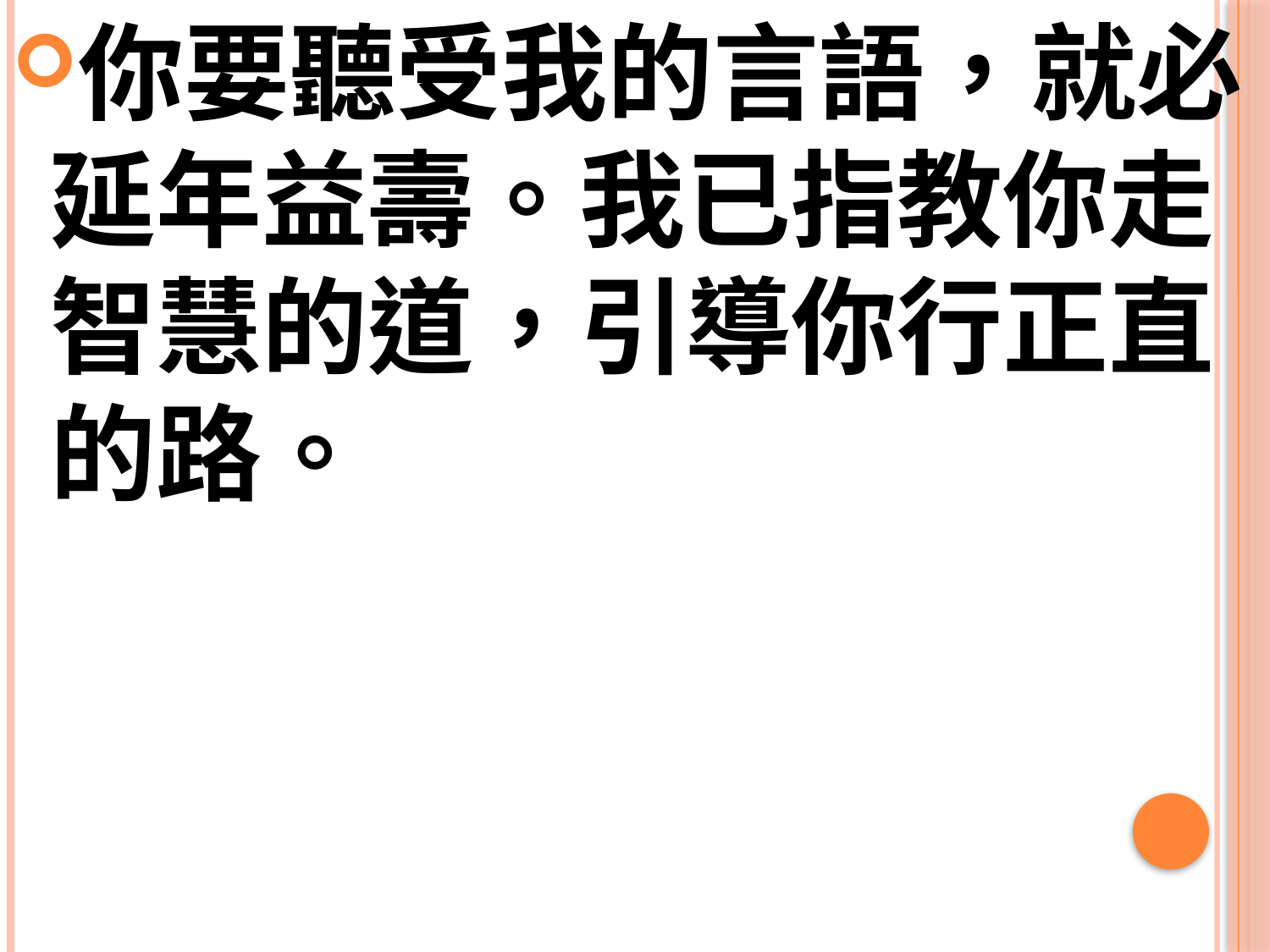

你要聽受我的言語，就必延年益壽。我已指教你走智慧的道，引導你行正直的路。